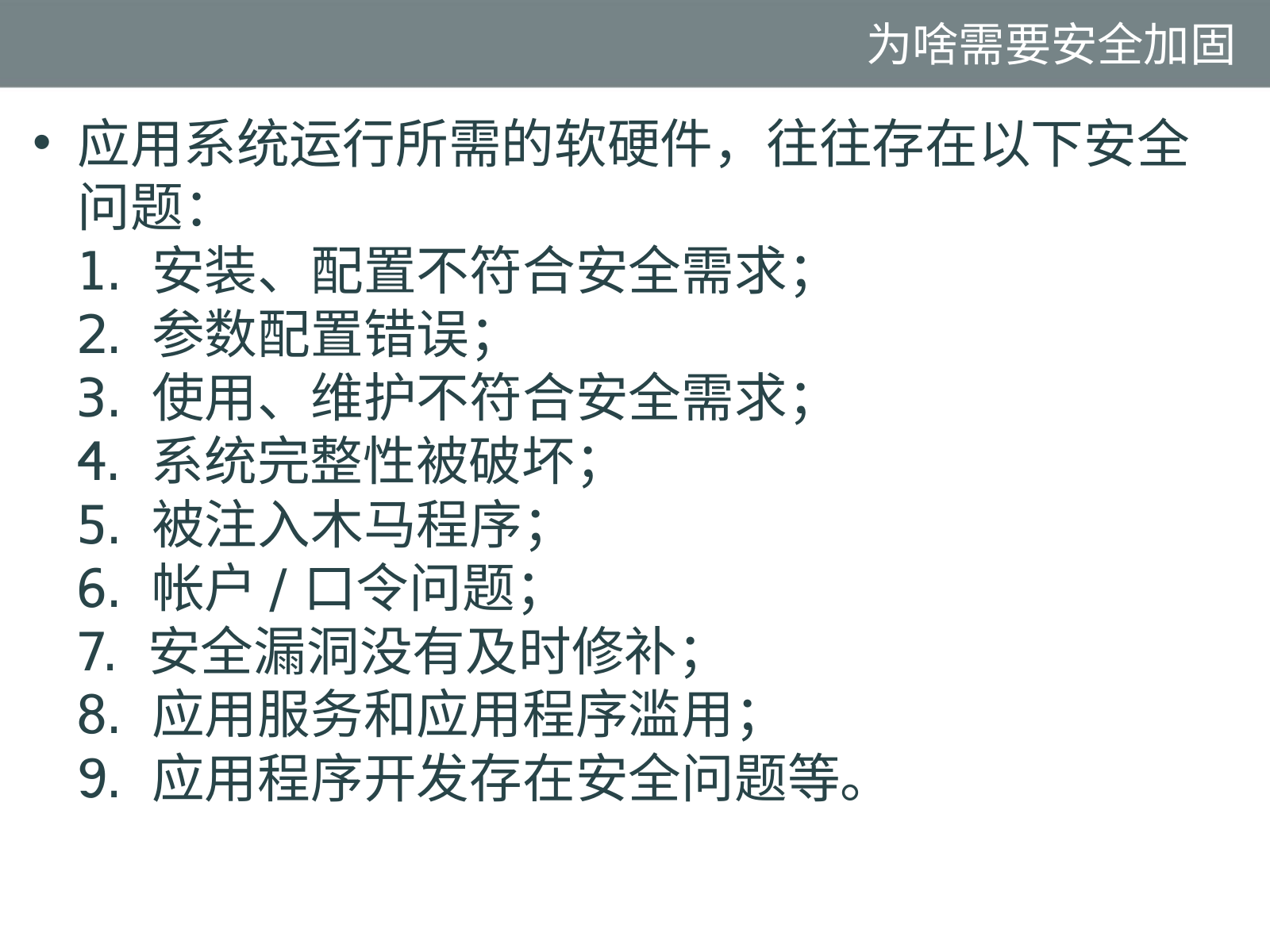

# 为啥需要安全加固
应用系统运行所需的软硬件，往往存在以下安全问题：
1. 安装、配置不符合安全需求；
2. 参数配置错误；
3. 使用、维护不符合安全需求；
4. 系统完整性被破坏；
5. 被注入木马程序；
6. 帐户/口令问题；
7. 安全漏洞没有及时修补；
8. 应用服务和应用程序滥用；
9. 应用程序开发存在安全问题等。